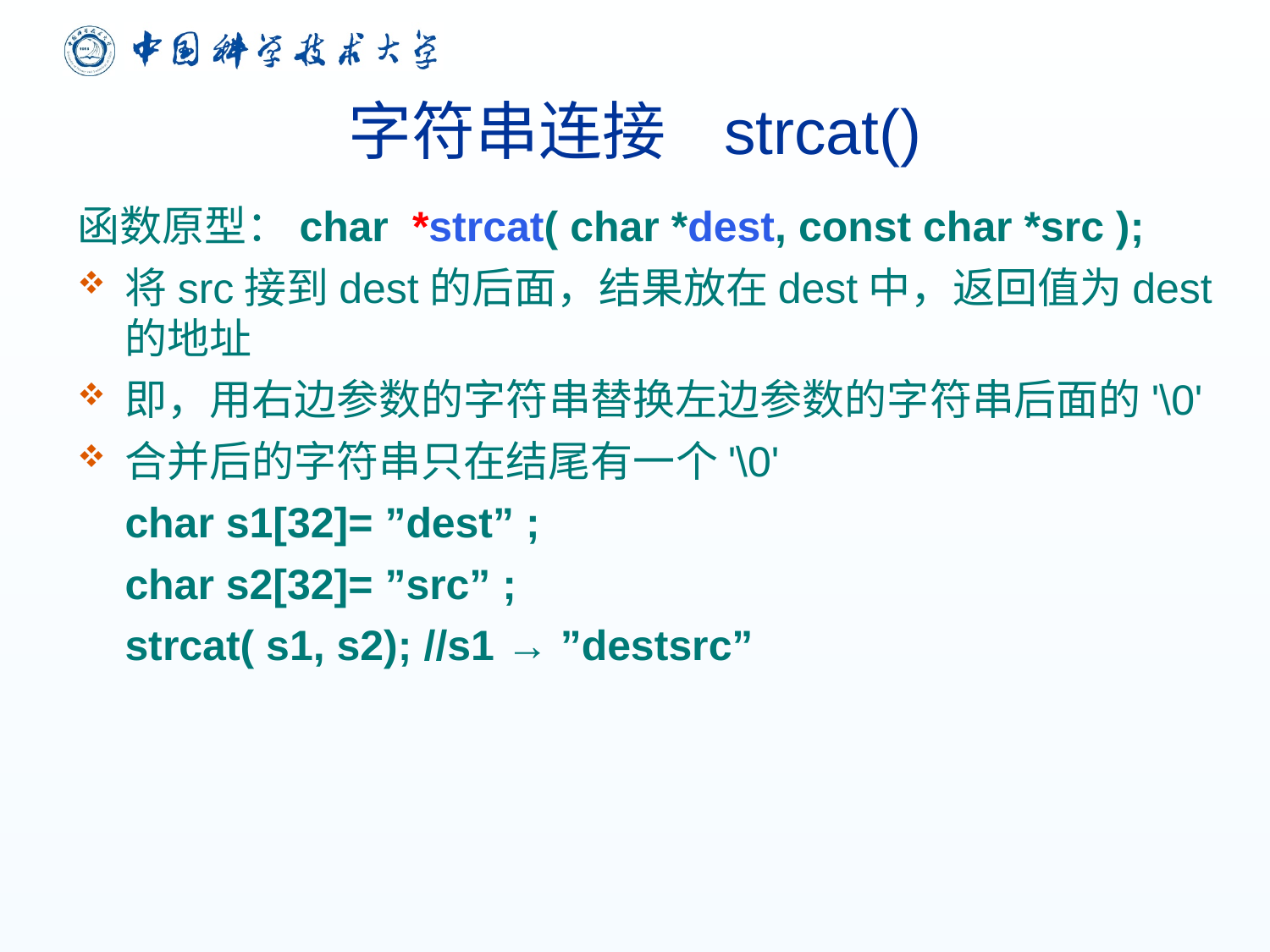

字符串连接   strcat()
函数原型：char  *strcat( char *dest, const char *src );
将src接到dest的后面，结果放在dest中，返回值为dest的地址
即，用右边参数的字符串替换左边参数的字符串后面的'\0'
合并后的字符串只在结尾有一个'\0'
    char s1[32]= ”dest” ;
    char s2[32]= ”src” ;
    strcat( s1, s2); //s1 → ”destsrc”